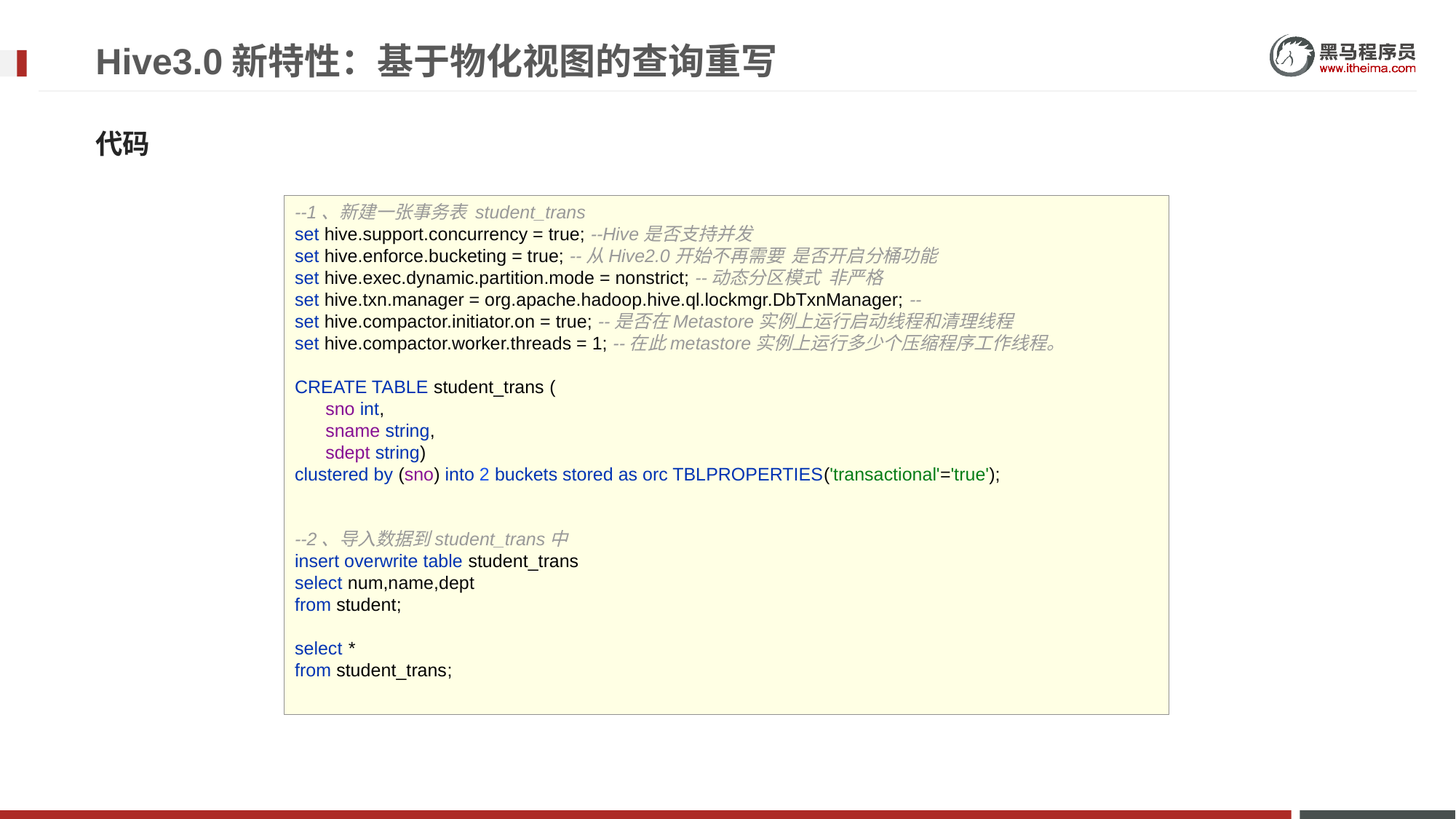

# Hive3.0新特性：基于物化视图的查询重写
代码
--1、新建一张事务表 student_trans
set hive.support.concurrency = true; --Hive是否支持并发
set hive.enforce.bucketing = true; --从Hive2.0开始不再需要  是否开启分桶功能
set hive.exec.dynamic.partition.mode = nonstrict; --动态分区模式  非严格
set hive.txn.manager = org.apache.hadoop.hive.ql.lockmgr.DbTxnManager; --
set hive.compactor.initiator.on = true; --是否在Metastore实例上运行启动线程和清理线程
set hive.compactor.worker.threads = 1; --在此metastore实例上运行多少个压缩程序工作线程。
CREATE TABLE student_trans (
      sno int,
      sname string,
      sdept string)
clustered by (sno) into 2 buckets stored as orc TBLPROPERTIES('transactional'='true');
--2、导入数据到student_trans中
insert overwrite table student_trans
select num,name,dept
from student;
select *
from student_trans;